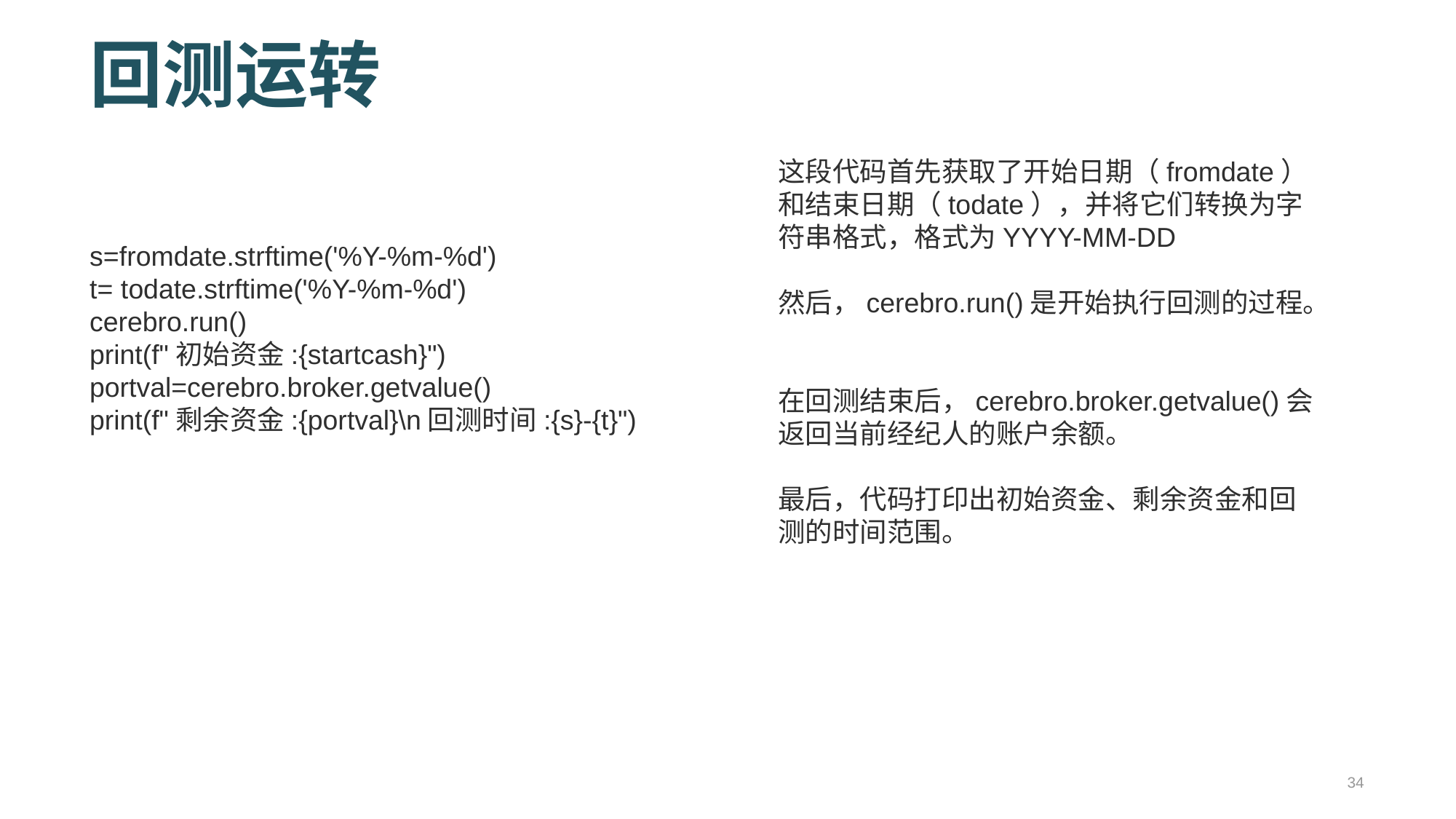

# 回测运转
这段代码首先获取了开始日期（fromdate）和结束日期（todate），并将它们转换为字符串格式，格式为YYYY-MM-DD
然后，cerebro.run()是开始执行回测的过程。
在回测结束后，cerebro.broker.getvalue()会返回当前经纪人的账户余额。
最后，代码打印出初始资金、剩余资金和回测的时间范围。
s=fromdate.strftime('%Y-%m-%d')
t= todate.strftime('%Y-%m-%d')
cerebro.run()
print(f"初始资金:{startcash}")
portval=cerebro.broker.getvalue()
print(f"剩余资金:{portval}\n回测时间:{s}-{t}")

34